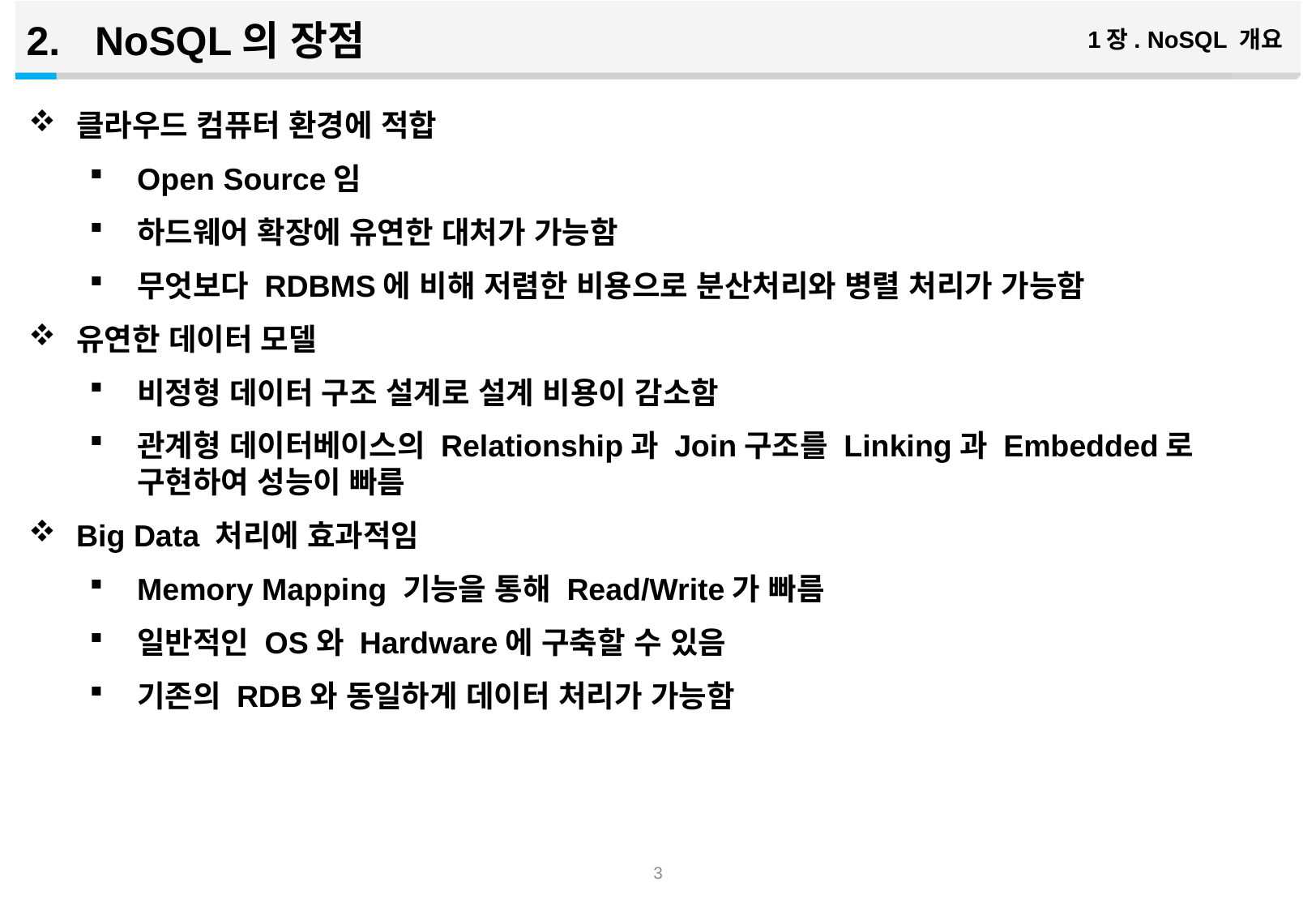

NoSQL의 장점
1장. NoSQL 개요
클라우드 컴퓨터 환경에 적합
Open Source임
하드웨어 확장에 유연한 대처가 가능함
무엇보다 RDBMS에 비해 저렴한 비용으로 분산처리와 병렬 처리가 가능함
유연한 데이터 모델
비정형 데이터 구조 설계로 설계 비용이 감소함
관계형 데이터베이스의 Relationship과 Join구조를 Linking과 Embedded로 구현하여 성능이 빠름
Big Data 처리에 효과적임
Memory Mapping 기능을 통해 Read/Write가 빠름
일반적인 OS와 Hardware에 구축할 수 있음
기존의 RDB와 동일하게 데이터 처리가 가능함
3